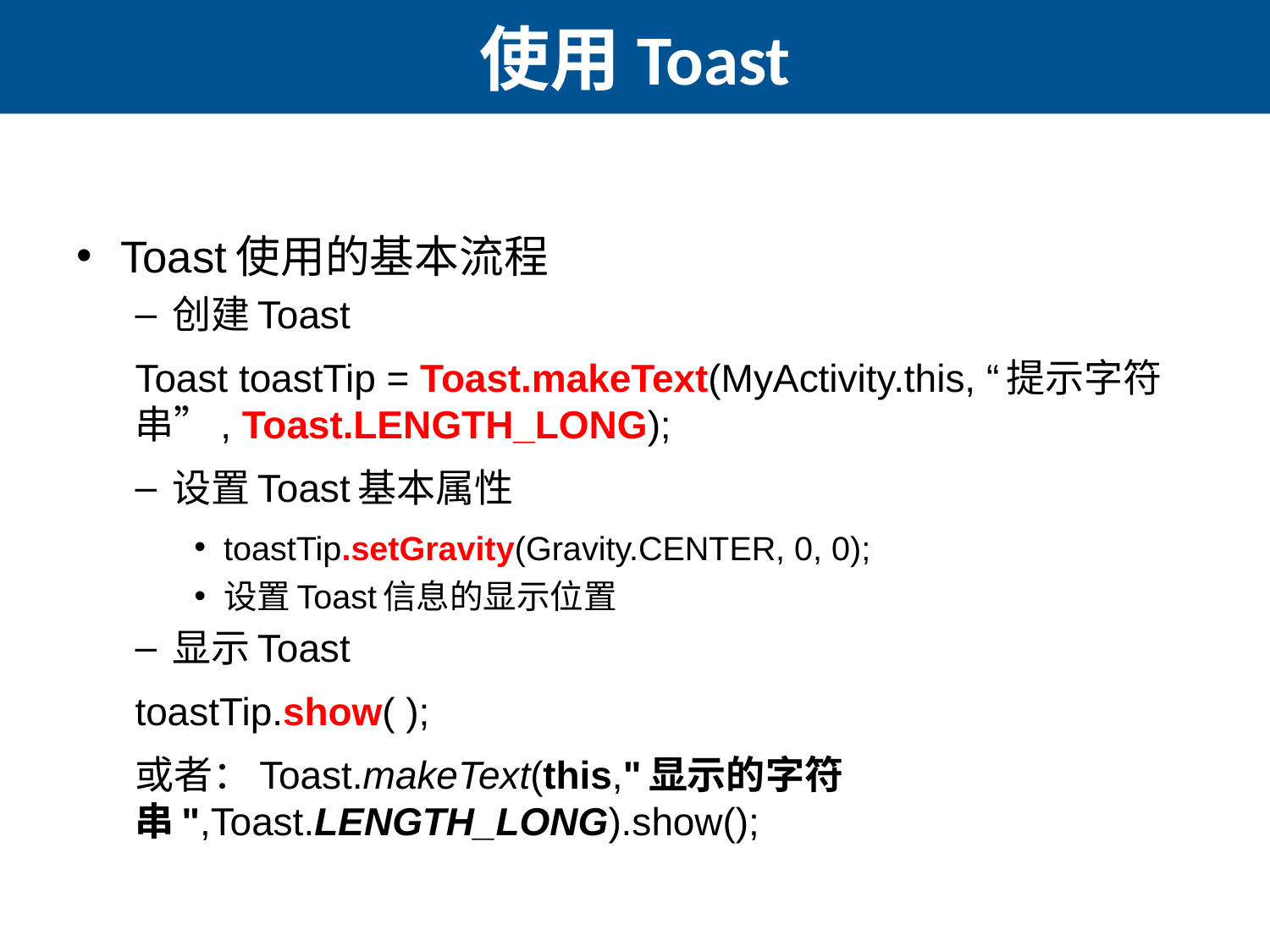

# 使用Toast
Toast使用的基本流程
创建Toast
Toast toastTip = Toast.makeText(MyActivity.this, “提示字符串”, Toast.LENGTH_LONG);
设置Toast基本属性
toastTip.setGravity(Gravity.CENTER, 0, 0);
设置Toast信息的显示位置
显示Toast
toastTip.show( );
或者：Toast.makeText(this,"显示的字符串",Toast.LENGTH_LONG).show();